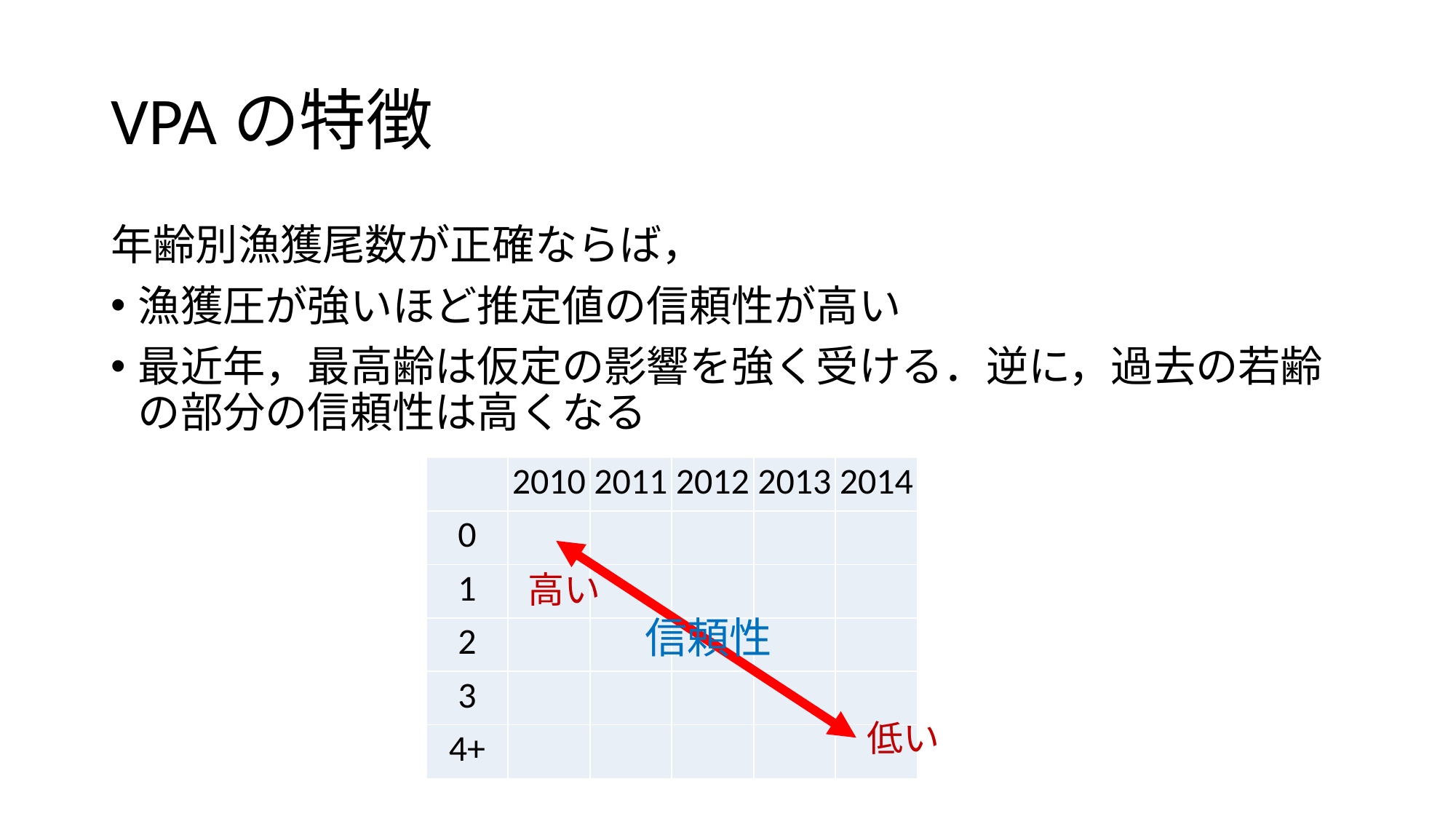

# VPAの特徴
年齢別漁獲尾数が正確ならば，
漁獲圧が強いほど推定値の信頼性が高い
最近年，最高齢は仮定の影響を強く受ける．逆に，過去の若齢の部分の信頼性は高くなる
|  | 2010 | 2011 | 2012 | 2013 | 2014 |
| --- | --- | --- | --- | --- | --- |
| 0 |  |  |  |  |  |
| 1 |  |  |  |  |  |
| 2 |  |  |  |  |  |
| 3 |  |  |  |  |  |
| 4+ |  |  |  |  |  |
高い
信頼性
低い